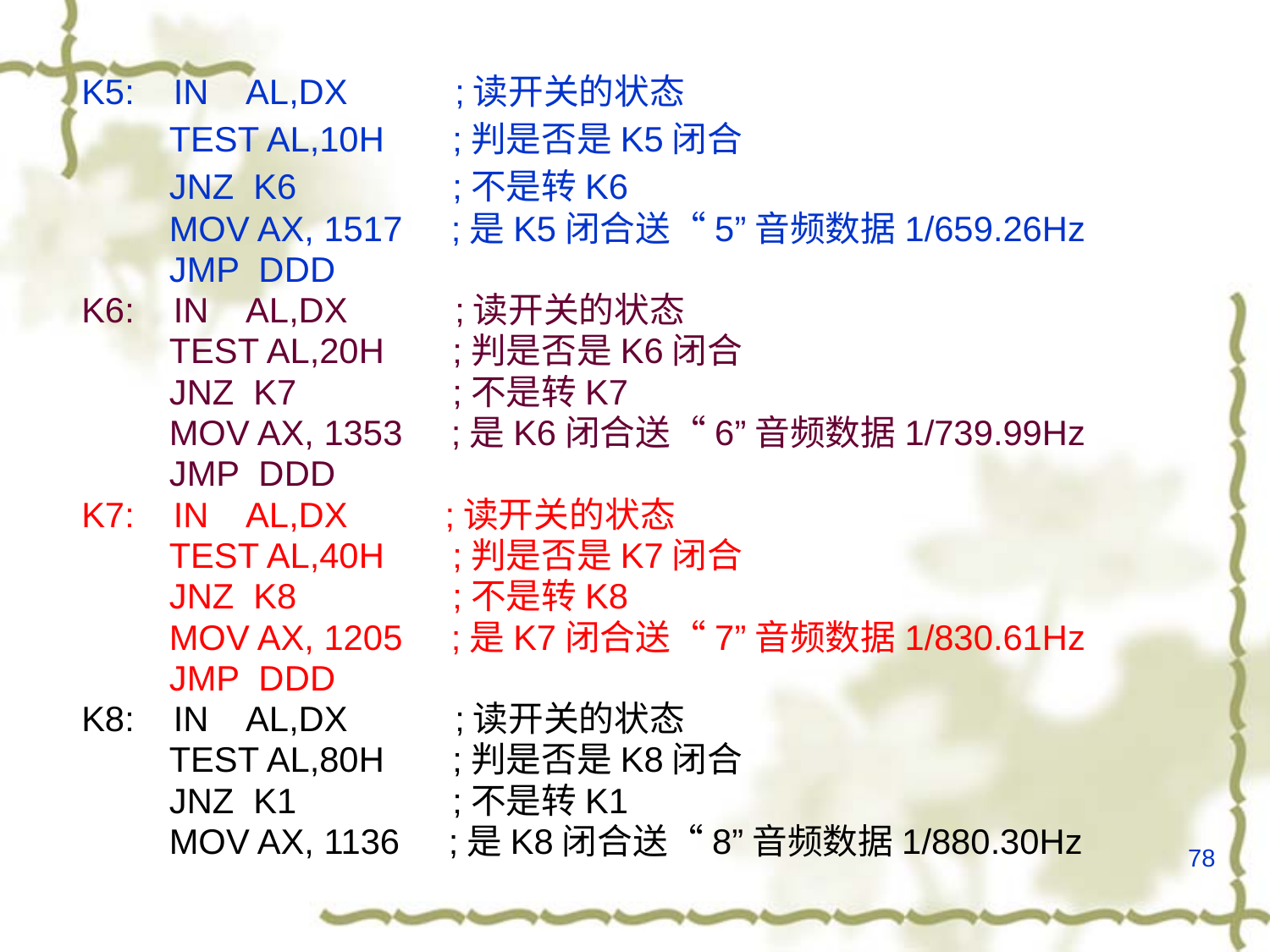

K5:    IN    AL,DX           ;读开关的状态
         TEST AL,10H       ;判是否是K5闭合
         JNZ  K6                ;不是转K6
         MOV AX, 1517     ;是K5闭合送“5”音频数据1/659.26Hz
         JMP  DDD
K6:    IN    AL,DX           ;读开关的状态
         TEST AL,20H       ;判是否是K6闭合
         JNZ  K7                ;不是转K7
         MOV AX, 1353     ;是K6闭合送“6”音频数据1/739.99Hz
         JMP  DDD
K7:    IN    AL,DX          ;读开关的状态
         TEST AL,40H       ;判是否是K7闭合
         JNZ  K8                ;不是转K8
         MOV AX, 1205     ;是K7闭合送“7”音频数据1/830.61Hz
         JMP  DDD
K8:    IN    AL,DX           ;读开关的状态
         TEST AL,80H       ;判是否是K8闭合
         JNZ  K1                ;不是转K1
         MOV AX, 1136     ;是K8闭合送“8”音频数据1/880.30Hz

78